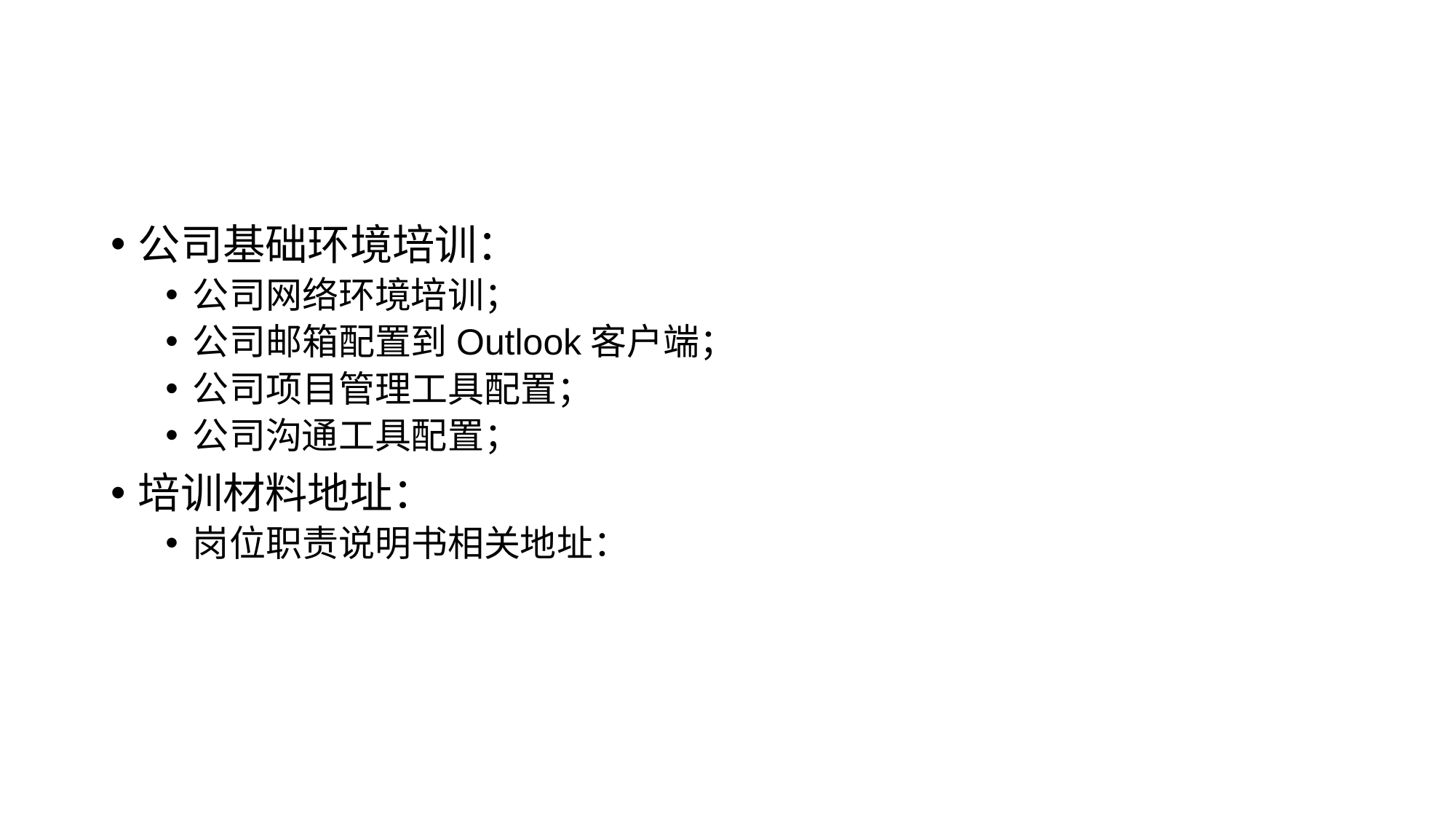

#
公司基础环境培训：
公司网络环境培训；
公司邮箱配置到Outlook客户端；
公司项目管理工具配置；
公司沟通工具配置；
培训材料地址：
岗位职责说明书相关地址：